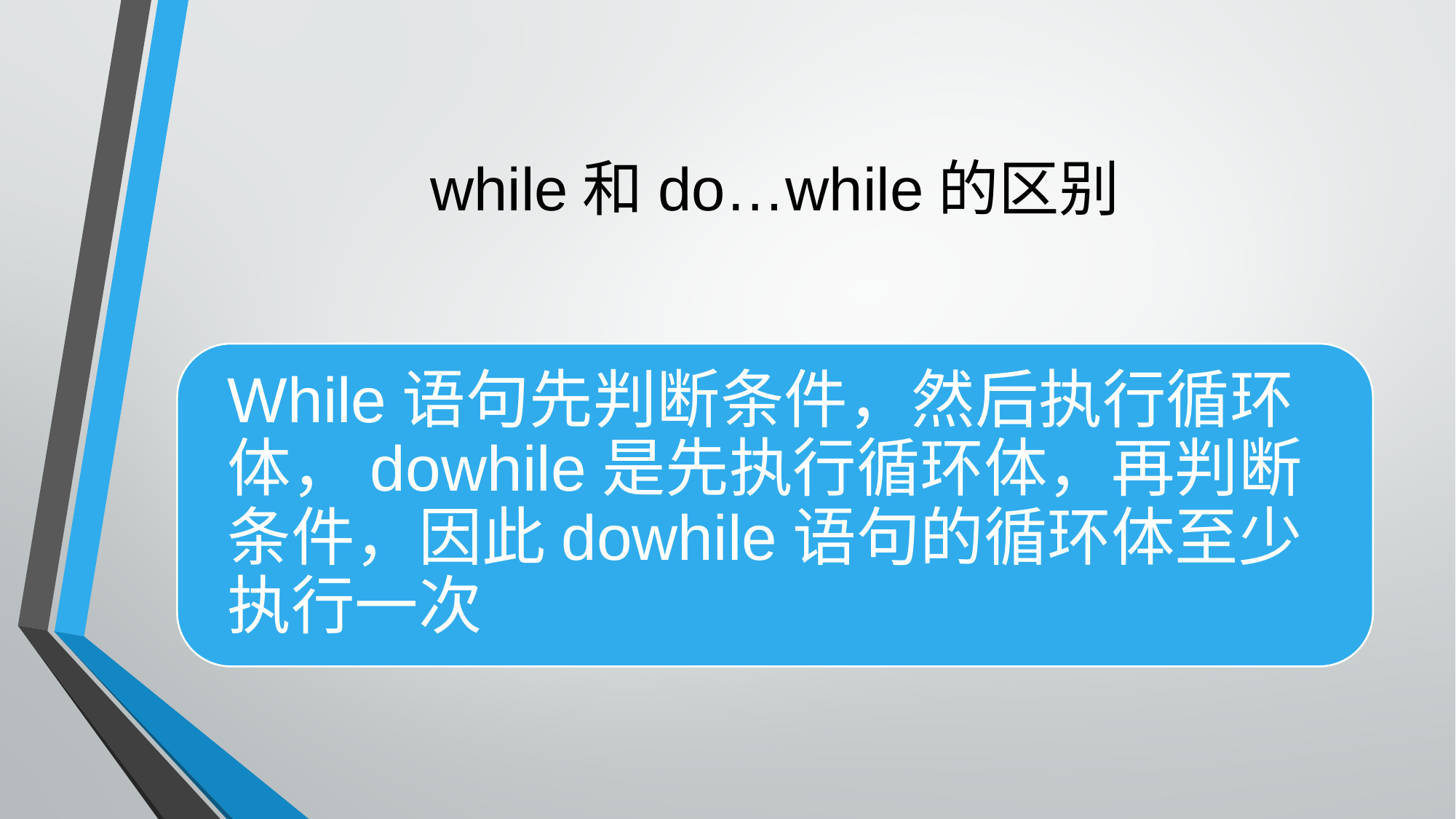

# while和do…while的区别
While语句先判断条件，然后执行循环体，dowhile是先执行循环体，再判断条件，因此dowhile语句的循环体至少执行一次